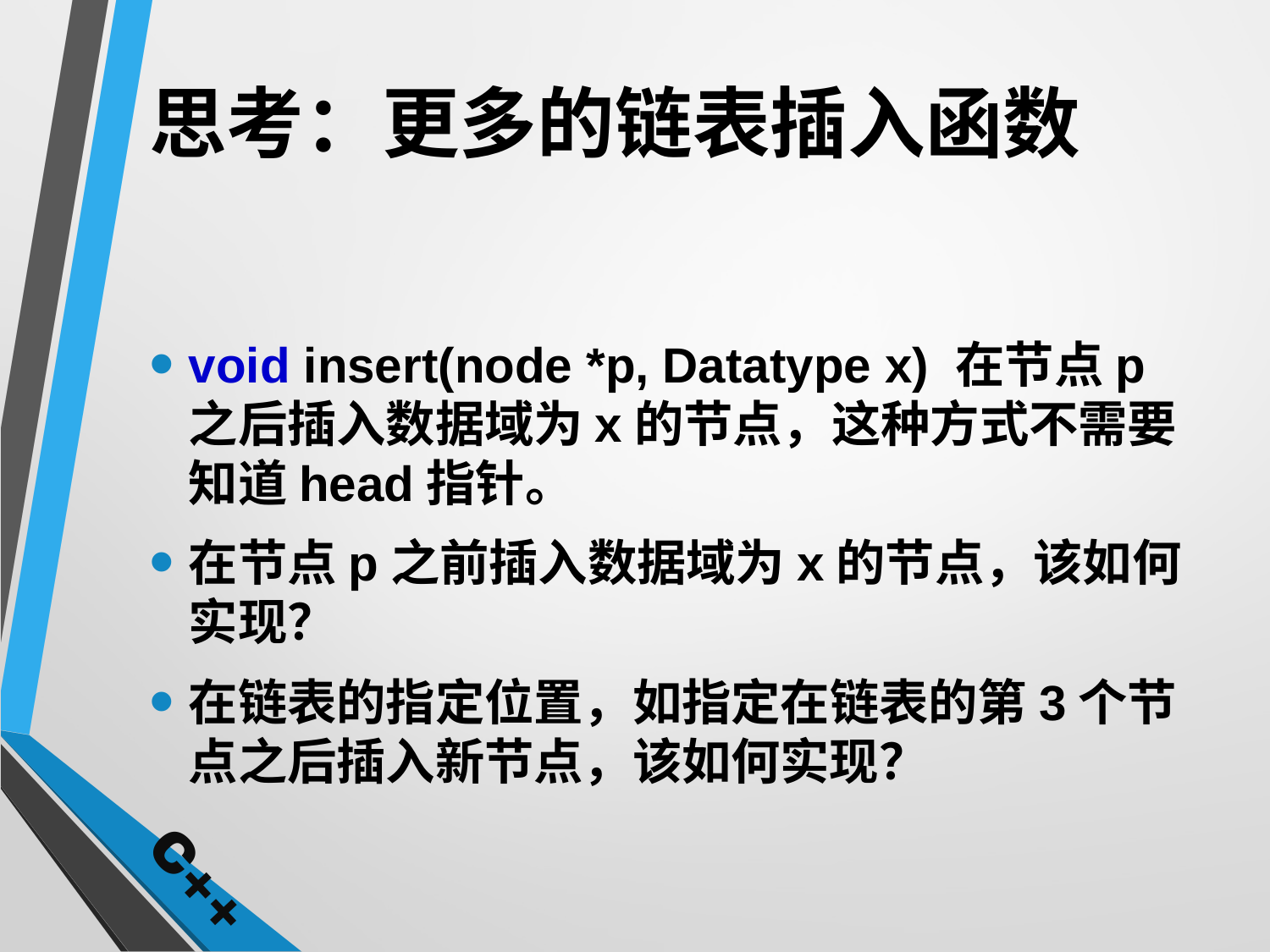

# 思考：更多的链表插入函数
void insert(node *p, Datatype x) 在节点p之后插入数据域为x的节点，这种方式不需要知道head指针。
在节点p之前插入数据域为x的节点，该如何实现？
在链表的指定位置，如指定在链表的第3个节点之后插入新节点，该如何实现？